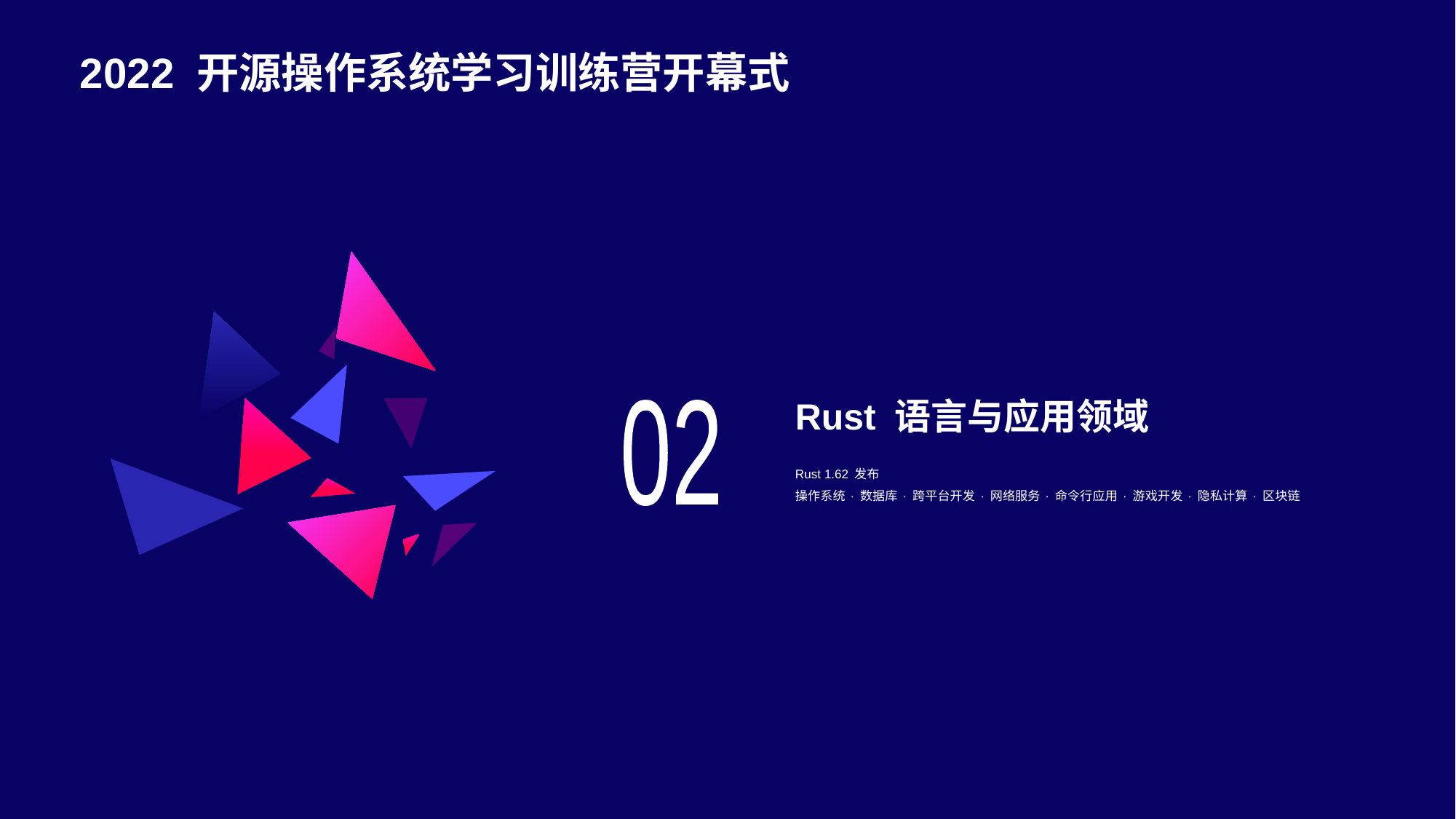

2022 开源操作系统学习训练营开幕式
Rust 语言与应用领域
02
Rust 1.62 发布
操作系统 · 数据库 · 跨平台开发 · 网络服务 · 命令行应用 · 游戏开发 · 隐私计算 · 区块链